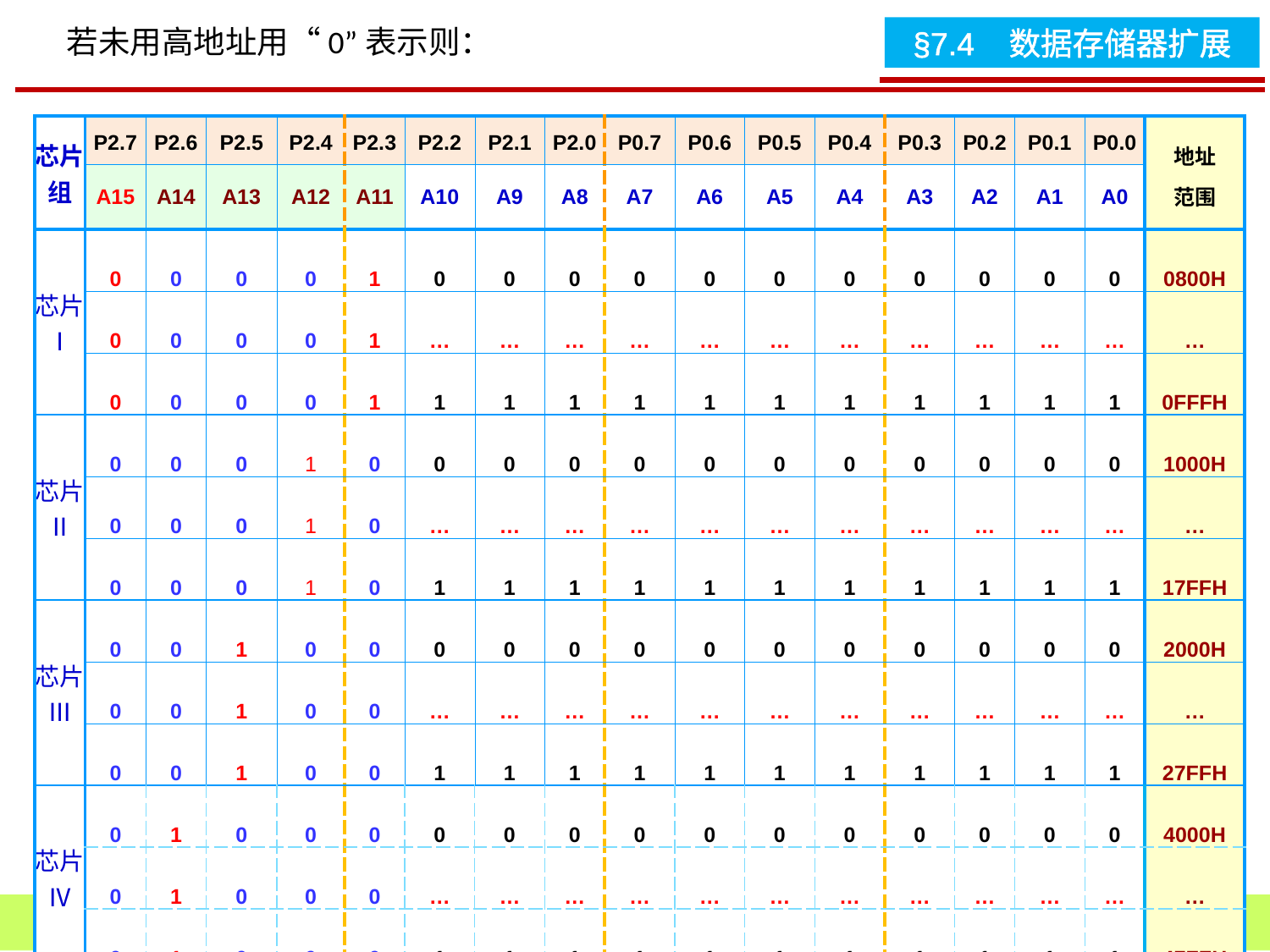

若未用高地址用“0”表示则：
| 芯片组 | P2.7 | P2.6 | P2.5 | P2.4 | P2.3 | P2.2 | P2.1 | P2.0 | P0.7 | P0.6 | P0.5 | P0.4 | P0.3 | P0.2 | P0.1 | P0.0 | 地址 范围 |
| --- | --- | --- | --- | --- | --- | --- | --- | --- | --- | --- | --- | --- | --- | --- | --- | --- | --- |
|  | A15 | A14 | A13 | A12 | A11 | A10 | A9 | A8 | A7 | A6 | A5 | A4 | A3 | A2 | A1 | A0 |  |
| 芯片Ⅰ | 0 | 0 | 0 | 0 | 1 | 0 | 0 | 0 | 0 | 0 | 0 | 0 | 0 | 0 | 0 | 0 | 0800H |
|  | 0 | 0 | 0 | 0 | 1 | … | … | … | … | … | … | … | … | … | … | … | … |
|  | 0 | 0 | 0 | 0 | 1 | 1 | 1 | 1 | 1 | 1 | 1 | 1 | 1 | 1 | 1 | 1 | 0FFFH |
| 芯片Ⅱ | 0 | 0 | 0 | 1 | 0 | 0 | 0 | 0 | 0 | 0 | 0 | 0 | 0 | 0 | 0 | 0 | 1000H |
|  | 0 | 0 | 0 | 1 | 0 | … | … | … | … | … | … | … | … | … | … | … | … |
|  | 0 | 0 | 0 | 1 | 0 | 1 | 1 | 1 | 1 | 1 | 1 | 1 | 1 | 1 | 1 | 1 | 17FFH |
| 芯片Ⅲ | 0 | 0 | 1 | 0 | 0 | 0 | 0 | 0 | 0 | 0 | 0 | 0 | 0 | 0 | 0 | 0 | 2000H |
|  | 0 | 0 | 1 | 0 | 0 | … | … | … | … | … | … | … | … | … | … | … | … |
|  | 0 | 0 | 1 | 0 | 0 | 1 | 1 | 1 | 1 | 1 | 1 | 1 | 1 | 1 | 1 | 1 | 27FFH |
| 芯片Ⅳ | 0 | 1 | 0 | 0 | 0 | 0 | 0 | 0 | 0 | 0 | 0 | 0 | 0 | 0 | 0 | 0 | 4000H |
|  | 0 | 1 | 0 | 0 | 0 | … | … | … | … | … | … | … | … | … | … | … | … |
|  | 0 | 1 | 0 | 0 | 0 | 1 | 1 | 1 | 1 | 1 | 1 | 1 | 1 | 1 | 1 | 1 | 47FFH |